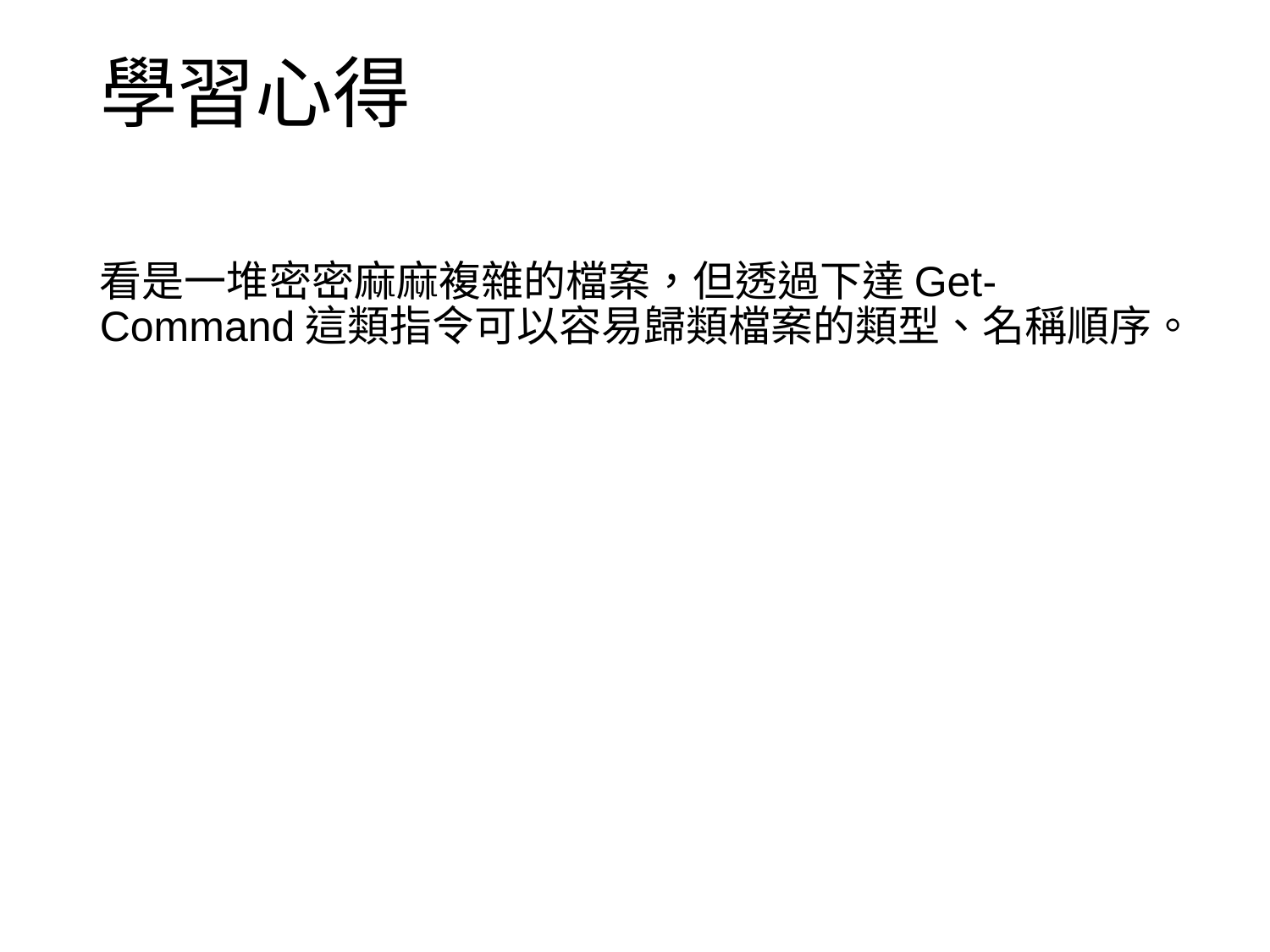

# 學習心得
看是一堆密密麻麻複雜的檔案，但透過下達Get-Command這類指令可以容易歸類檔案的類型、名稱順序。